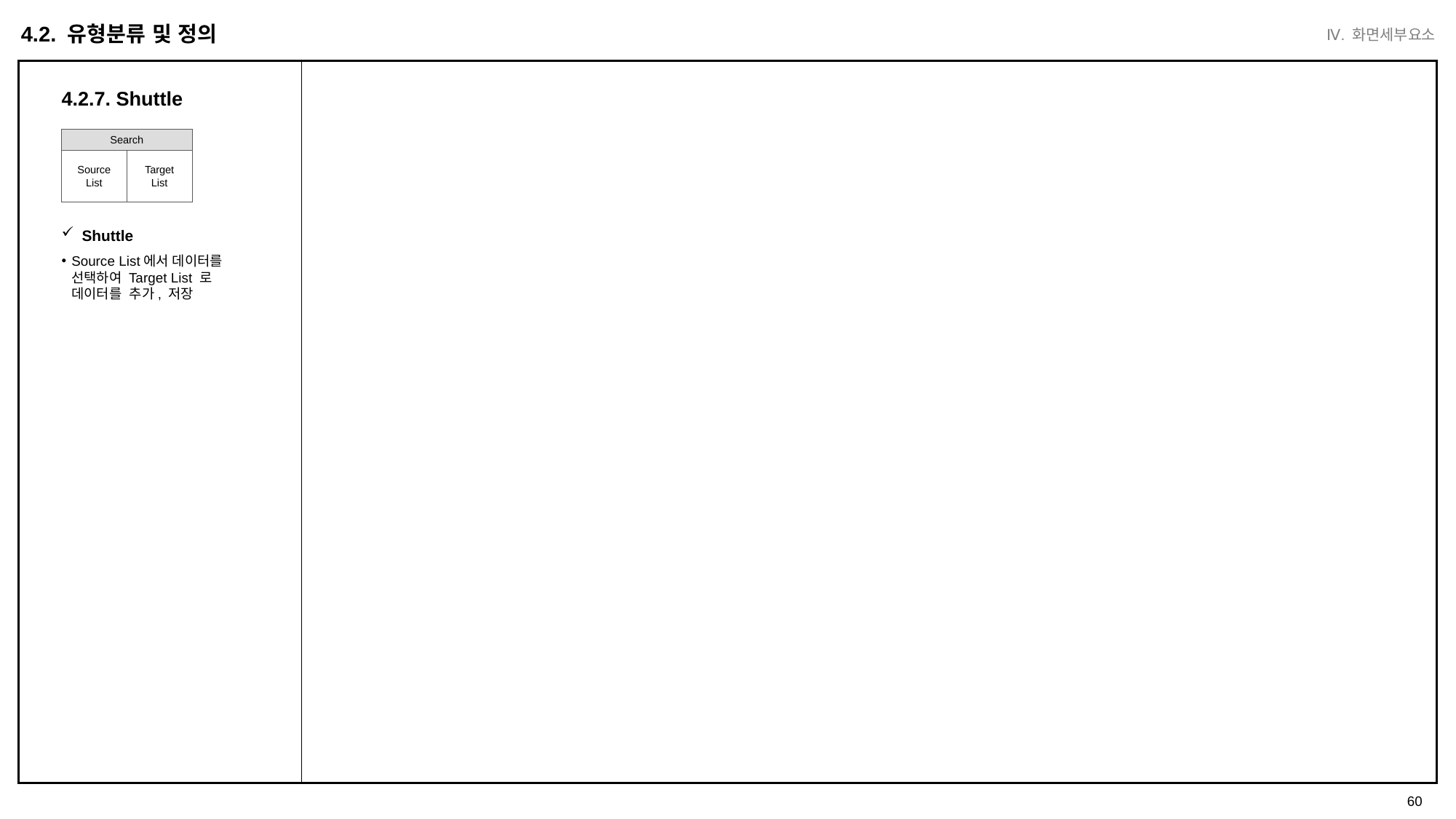

Ⅳ. 화면세부요소
4.2. 유형분류 및 정의
4.2.7. Shuttle
Search
Source
List
Target
List
Shuttle
Source List에서 데이터를 선택하여 Target List 로 데이터를  추가, 저장